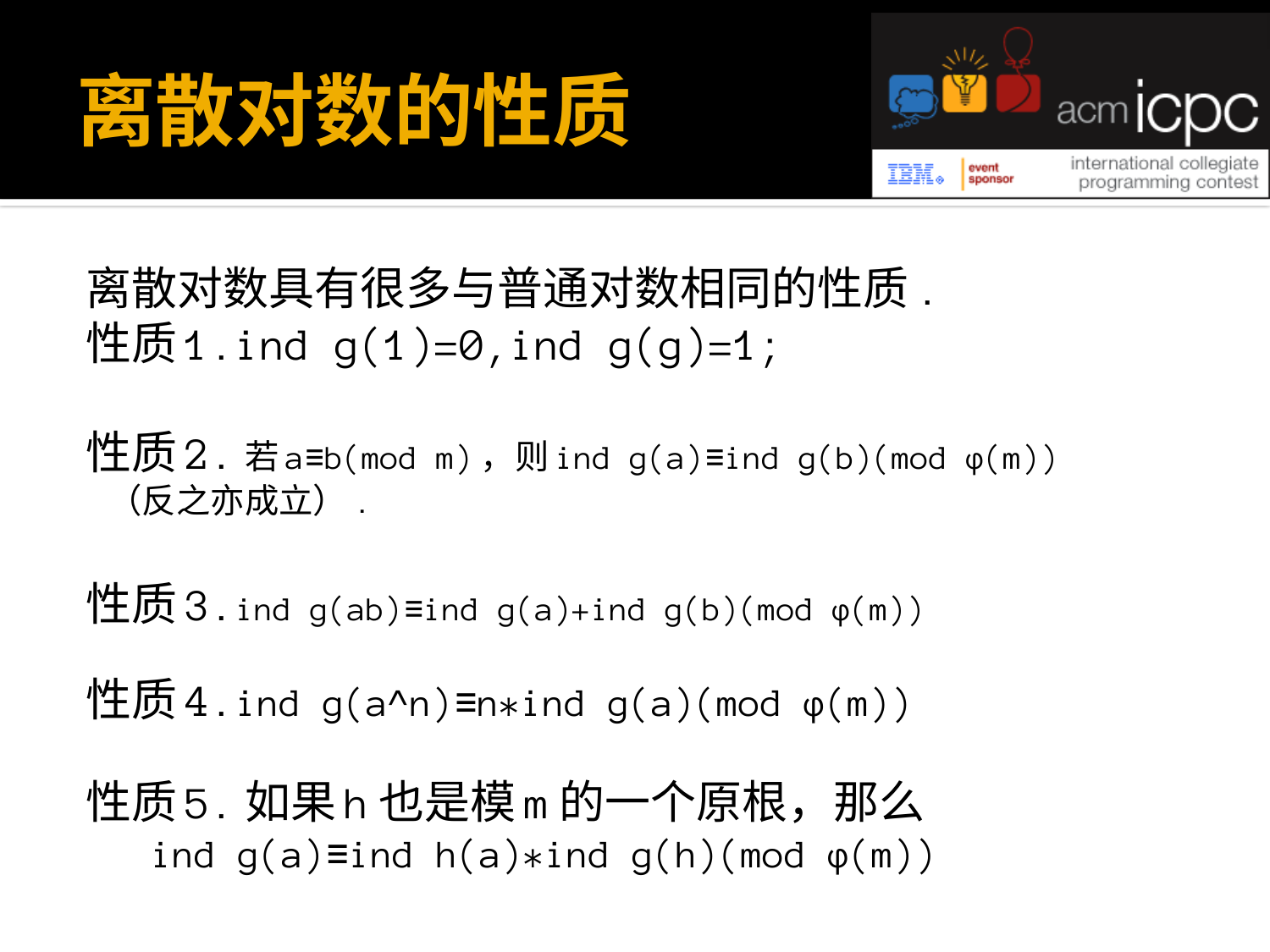

# 离散对数的性质
离散对数具有很多与普通对数相同的性质.
性质1.ind g(1)=0,ind g(g)=1;

性质2.若a≡b(mod m)，则ind g(a)≡ind g(b)(mod φ(m))
	  （反之亦成立）.

性质3.ind g(ab)≡ind g(a)+ind g(b)(mod φ(m))

性质4.ind g(a^n)≡n*ind g(a)(mod φ(m))

性质5.如果h也是模m的一个原根，那么
   ind g(a)≡ind h(a)*ind g(h)(mod φ(m))